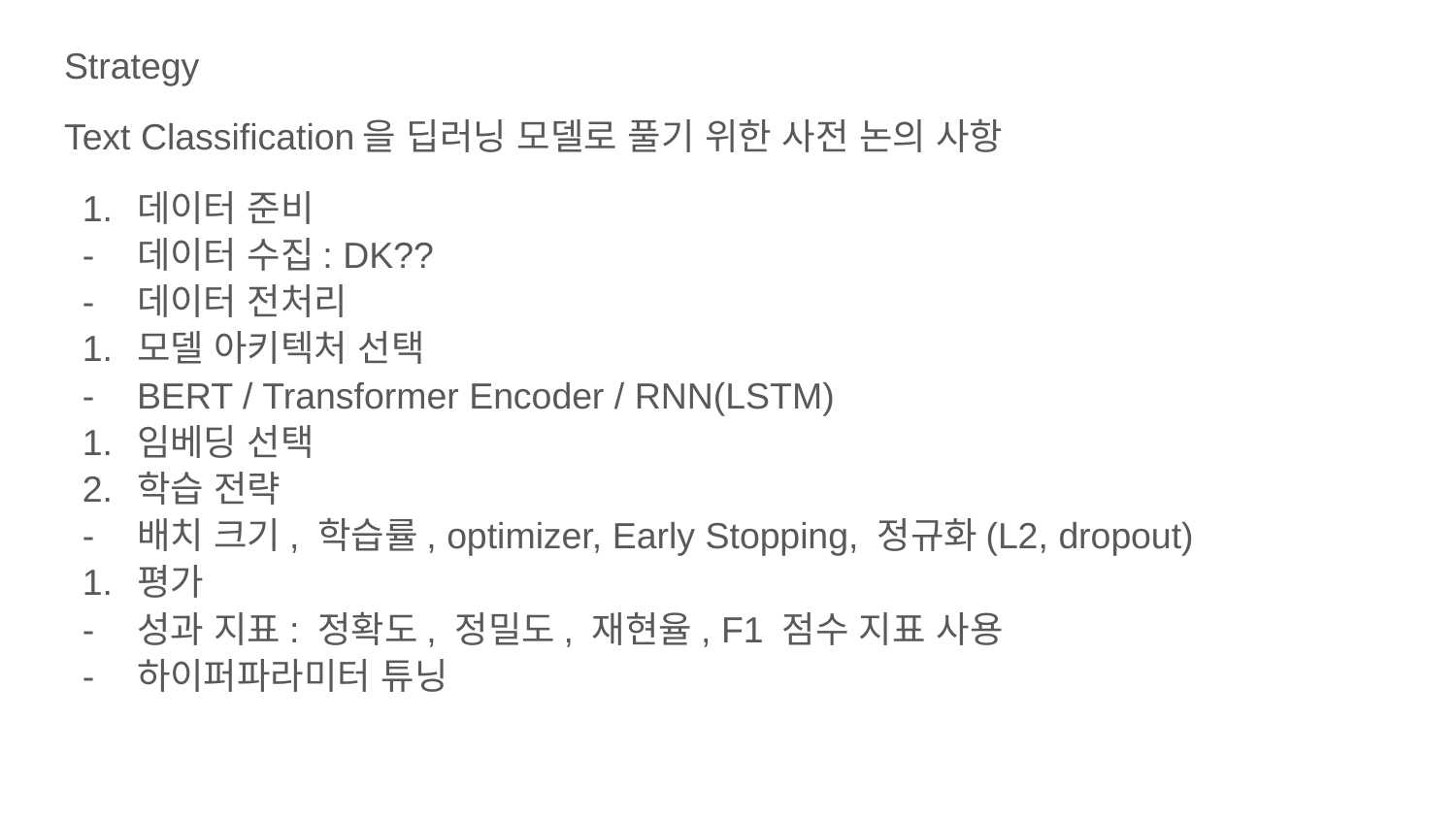

Strategy
Text Classification을 딥러닝 모델로 풀기 위한 사전 논의 사항
데이터 준비
데이터 수집: DK??
데이터 전처리
모델 아키텍처 선택
BERT / Transformer Encoder / RNN(LSTM)
임베딩 선택
학습 전략
배치 크기, 학습률, optimizer, Early Stopping, 정규화(L2, dropout)
평가
성과 지표: 정확도, 정밀도, 재현율, F1 점수 지표 사용
하이퍼파라미터 튜닝